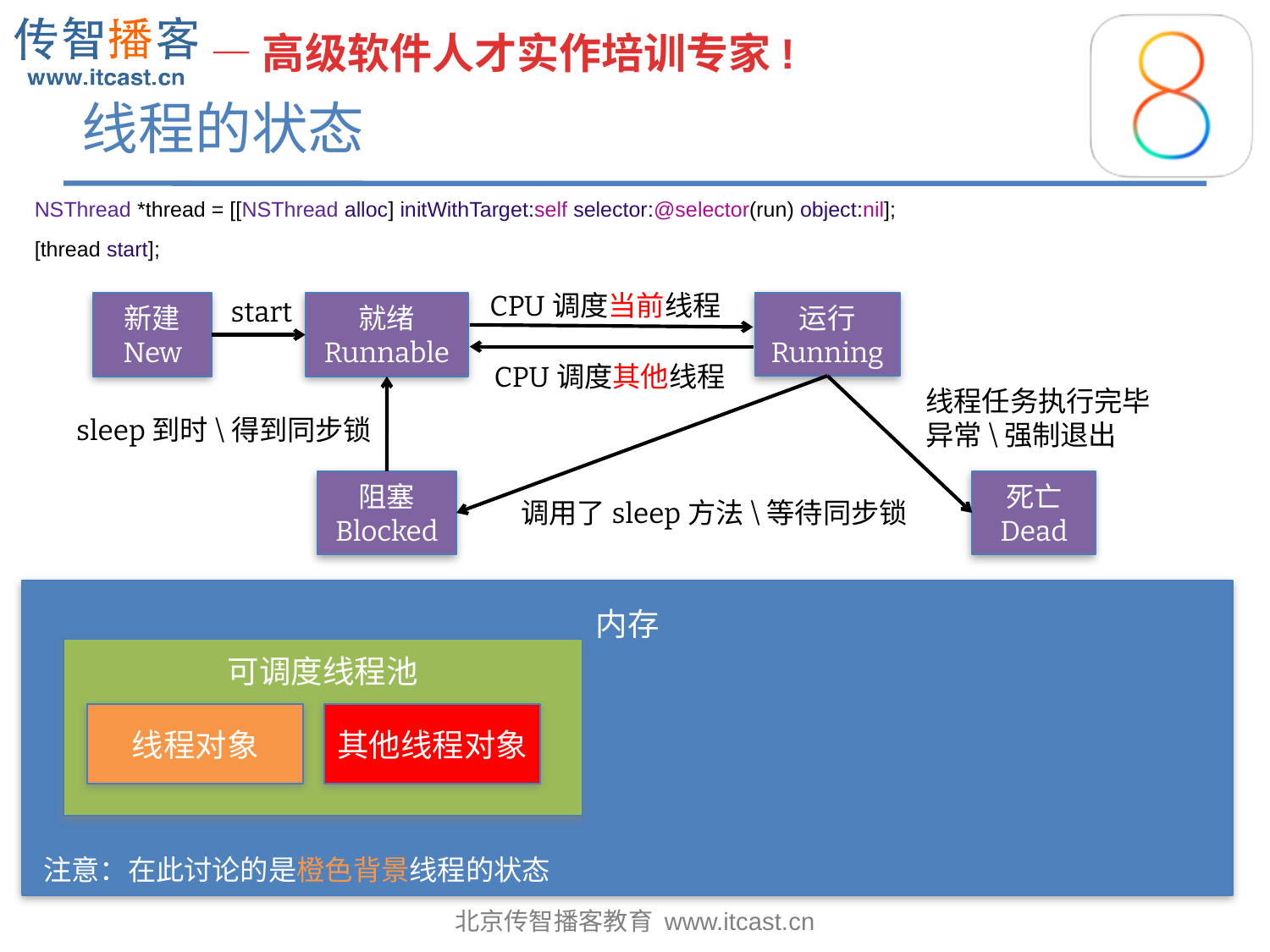

# 线程的状态
NSThread *thread = [[NSThread alloc] initWithTarget:self selector:@selector(run) object:nil];
[thread start];
CPU调度当前线程
start
运行
Running
新建
New
就绪
Runnable
CPU调度其他线程
线程任务执行完毕
异常\强制退出
sleep到时\得到同步锁
阻塞
Blocked
死亡
Dead
调用了sleep方法\等待同步锁
内存

可调度线程池

线程对象
其他线程对象
注意：在此讨论的是橙色背景线程的状态